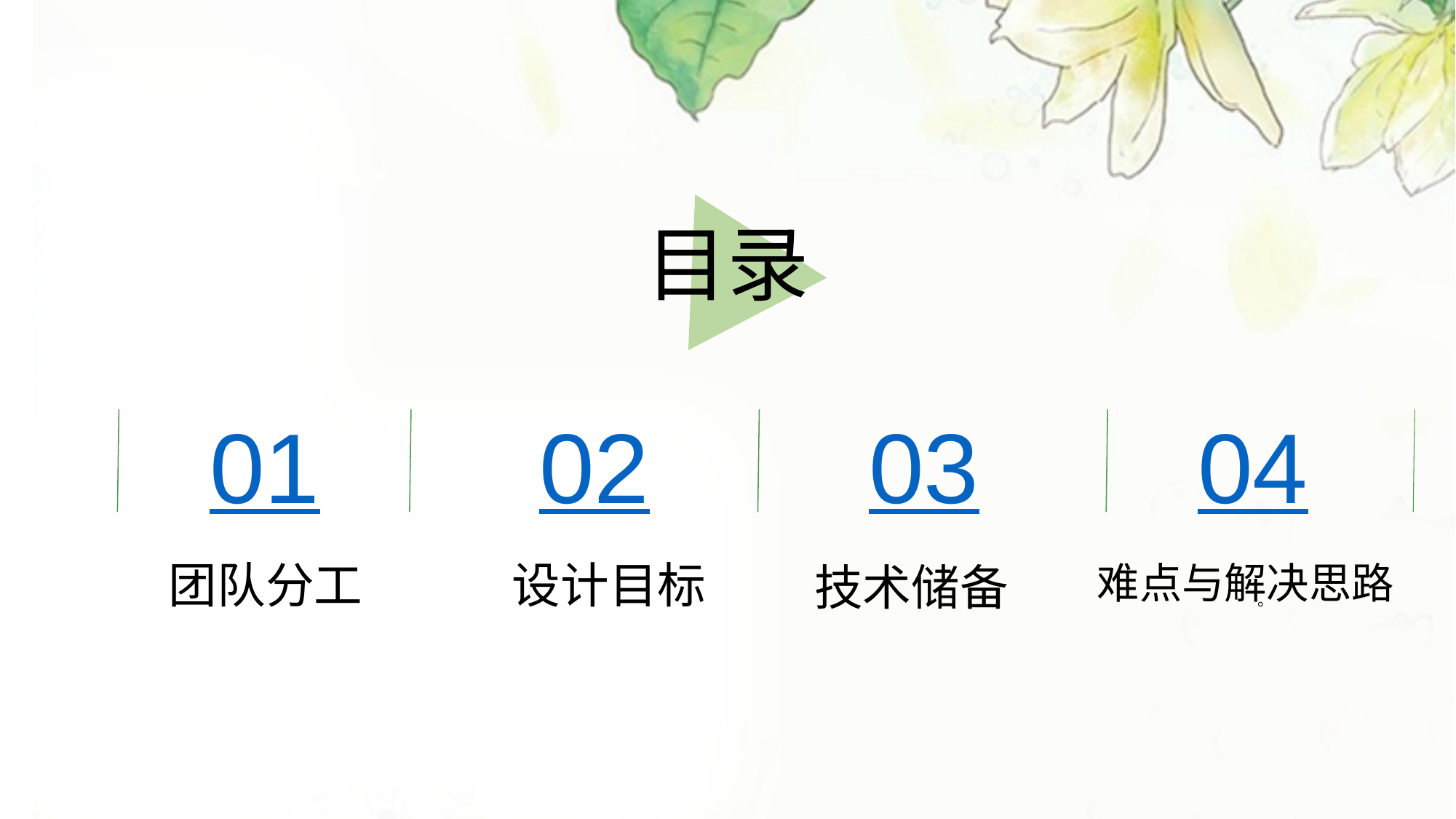

目录
01
02
03
04
团队分工
设计目标
技术储备
难点与解决思路
。